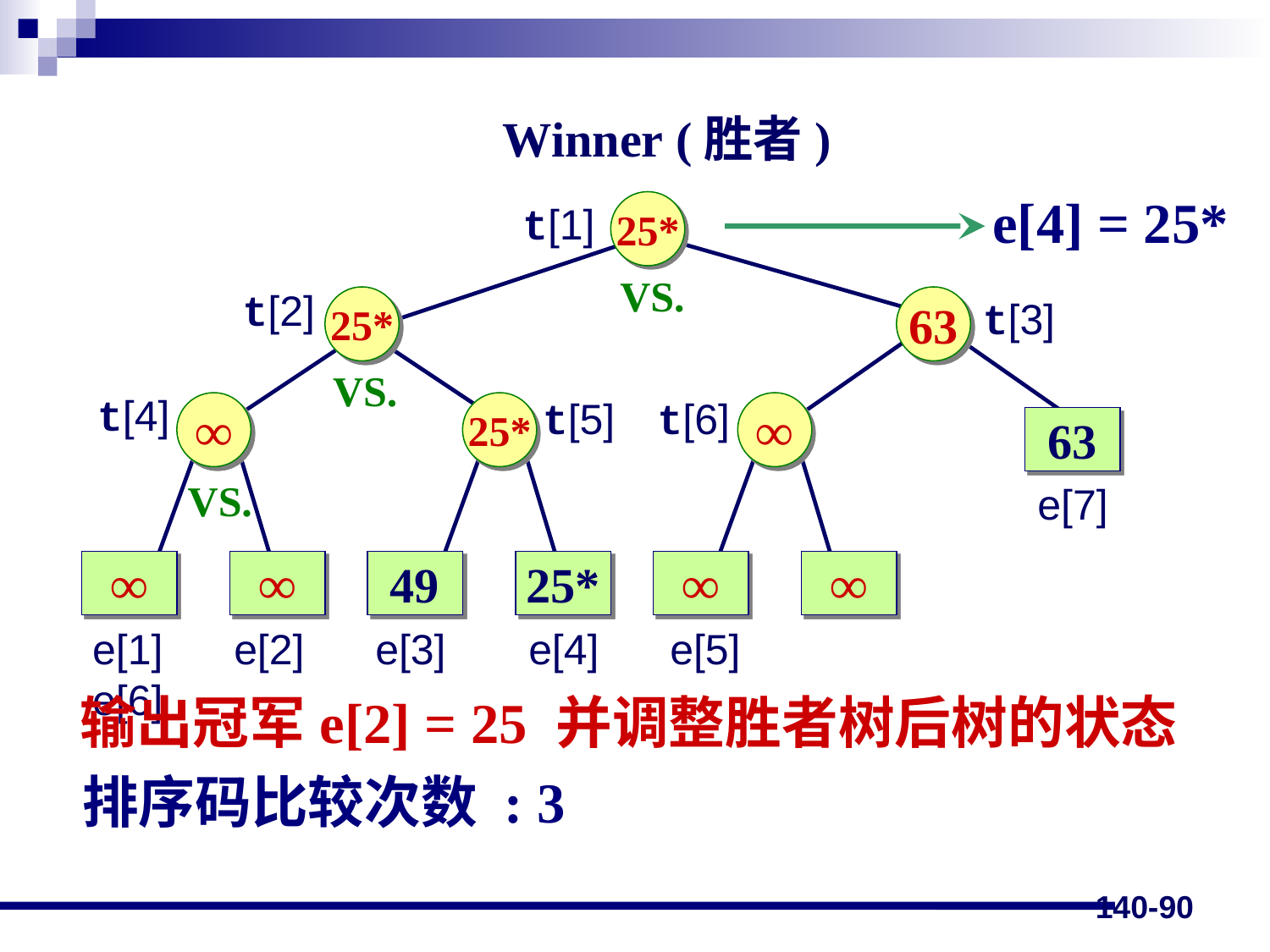

Winner (胜者)
e[4] = 25*
t[1]
25*

t[2]
t[3]
25*
63

t[4]
t[5]
t[6]
∞
25*
∞
63

e[7]
∞
∞
49
25*
∞
∞
e[1]      e[2]      e[3]       e[4]      e[5]      e[6]

VS.
VS.
VS.
输出冠军e[2] = 25 并调整胜者树后树的状态
排序码比较次数 : 3
140-90